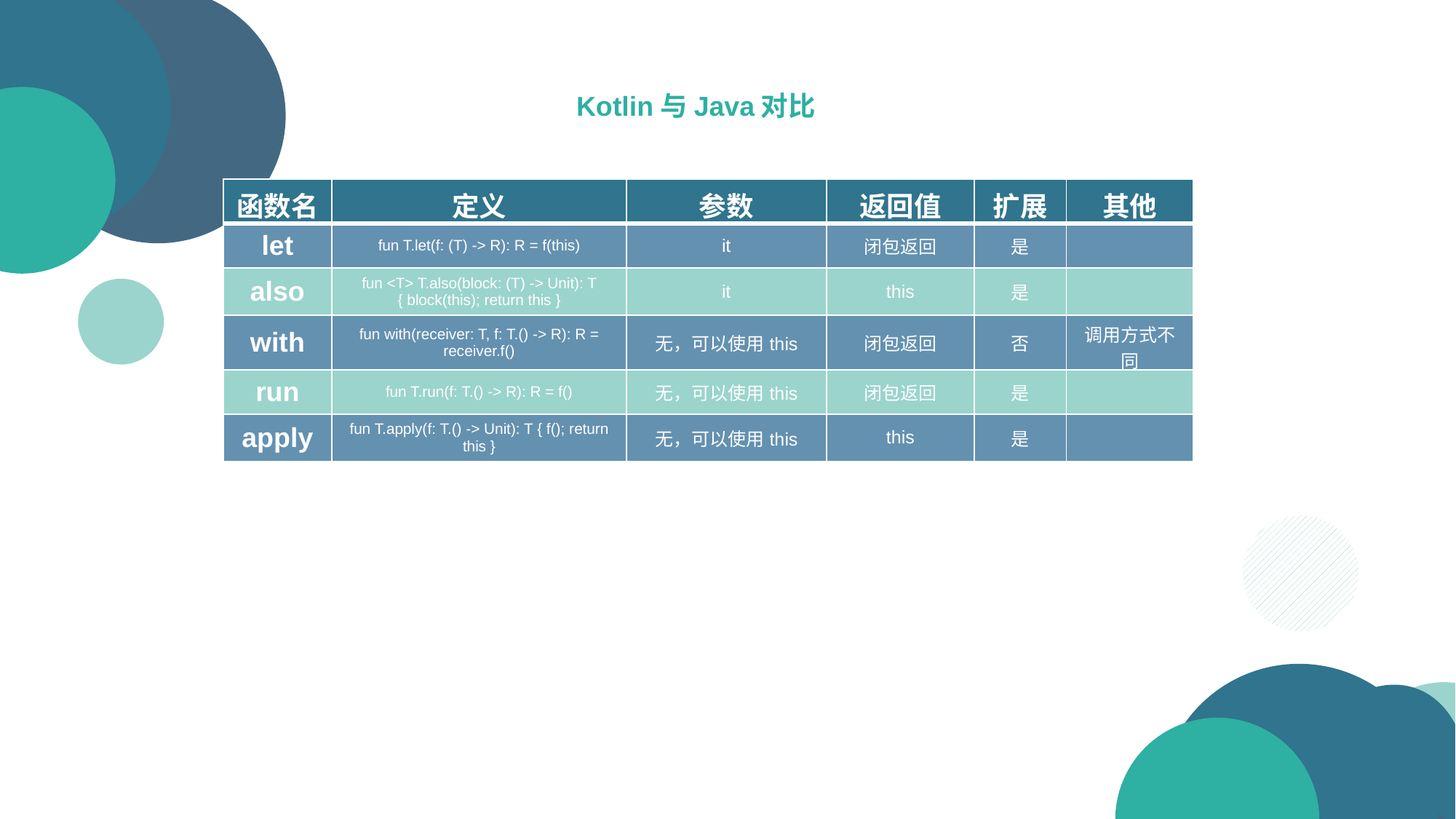

Kotlin与Java对比
| 函数名 | 定义 | 参数 | 返回值 | 扩展 | 其他 |
| --- | --- | --- | --- | --- | --- |
| let | fun T.let(f: (T) -> R): R = f(this) | it | 闭包返回 | 是 |  |
| also | fun <T> T.also(block: (T) -> Unit): T { block(this); return this } | it | this | 是 |  |
| with | fun with(receiver: T, f: T.() -> R): R = receiver.f() | 无，可以使用this | 闭包返回 | 否 | 调用方式不同 |
| run | fun T.run(f: T.() -> R): R = f() | 无，可以使用this | 闭包返回 | 是 |  |
| apply | fun T.apply(f: T.() -> Unit): T { f(); return this } | 无，可以使用this | this | 是 |  |